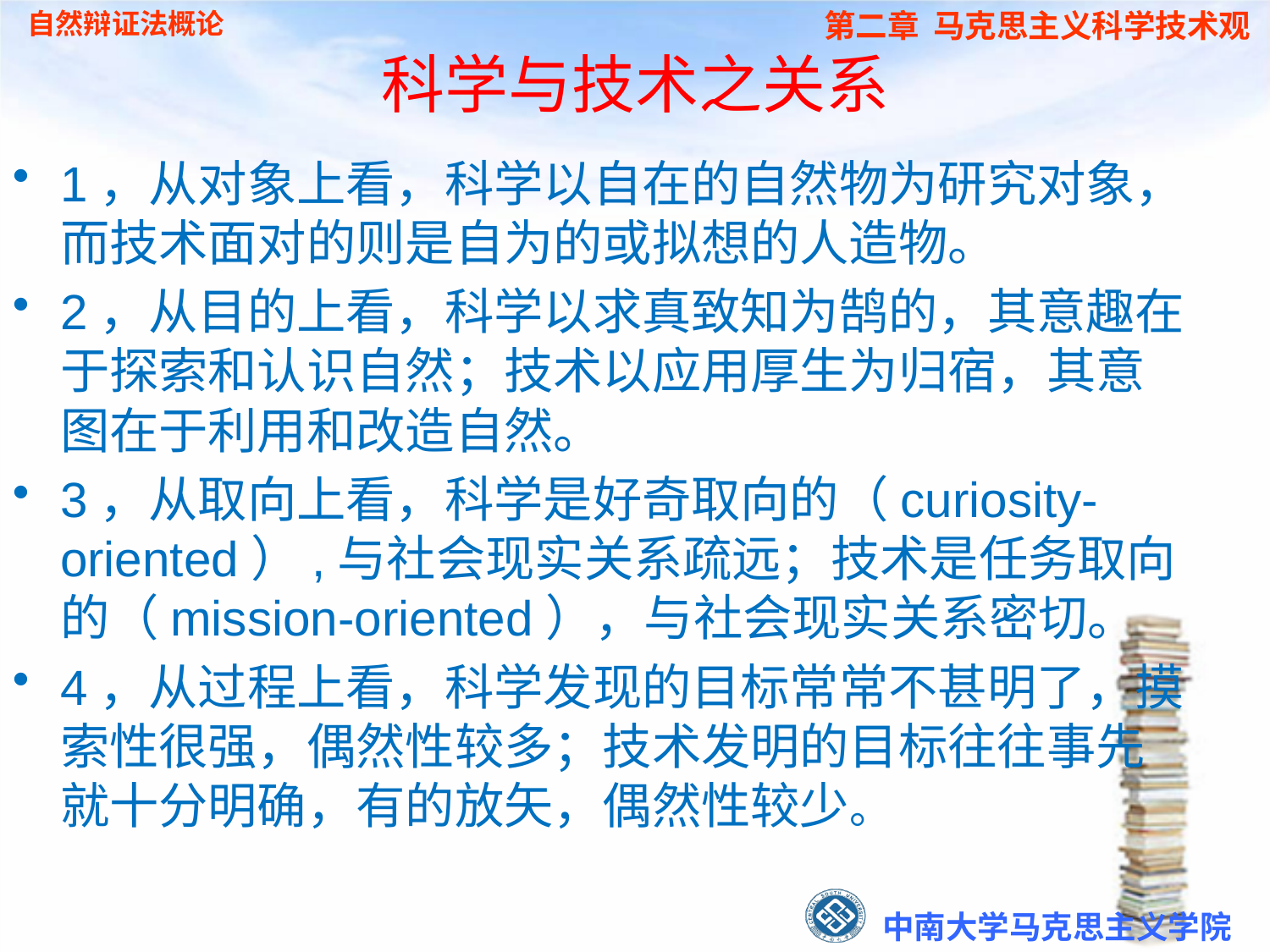

# 科学与技术之关系
1，从对象上看，科学以自在的自然物为研究对象，而技术面对的则是自为的或拟想的人造物。
2，从目的上看，科学以求真致知为鹄的，其意趣在于探索和认识自然；技术以应用厚生为归宿，其意图在于利用和改造自然。
3，从取向上看，科学是好奇取向的（curiosity-oriented）,与社会现实关系疏远；技术是任务取向的（mission-oriented），与社会现实关系密切。
4，从过程上看，科学发现的目标常常不甚明了，摸索性很强，偶然性较多；技术发明的目标往往事先就十分明确，有的放矢，偶然性较少。